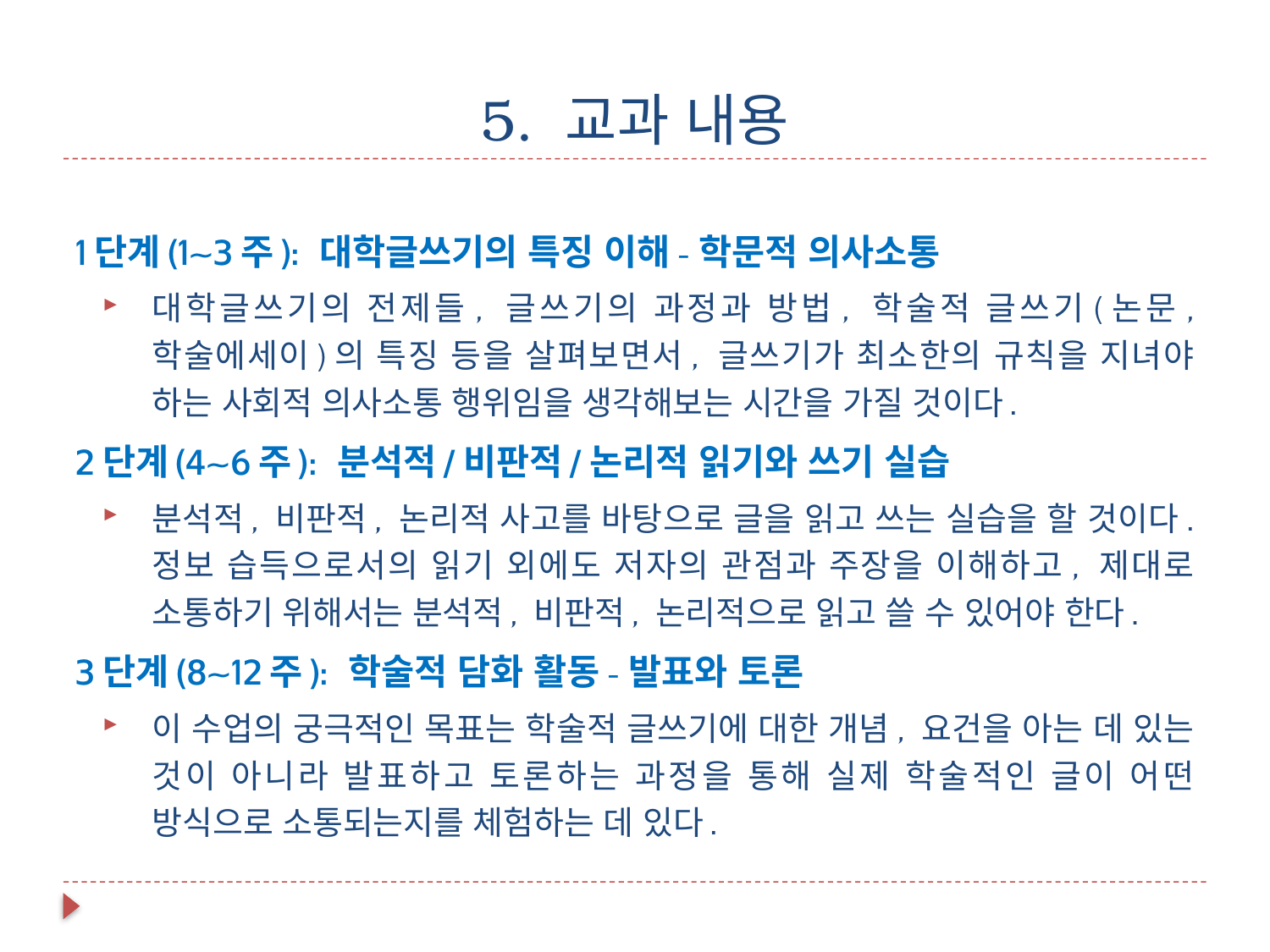

# 5. 교과 내용

1단계(1~3주): 대학글쓰기의 특징 이해-학문적 의사소통
대학글쓰기의 전제들, 글쓰기의 과정과 방법, 학술적 글쓰기(논문, 학술에세이)의 특징 등을 살펴보면서, 글쓰기가 최소한의 규칙을 지녀야 하는 사회적 의사소통 행위임을 생각해보는 시간을 가질 것이다.
2단계(4~6주): 분석적/비판적/논리적 읽기와 쓰기 실습
분석적, 비판적, 논리적 사고를 바탕으로 글을 읽고 쓰는 실습을 할 것이다. 정보 습득으로서의 읽기 외에도 저자의 관점과 주장을 이해하고, 제대로 소통하기 위해서는 분석적, 비판적, 논리적으로 읽고 쓸 수 있어야 한다.
3단계(8~12주): 학술적 담화 활동-발표와 토론
이 수업의 궁극적인 목표는 학술적 글쓰기에 대한 개념, 요건을 아는 데 있는 것이 아니라 발표하고 토론하는 과정을 통해 실제 학술적인 글이 어떤 방식으로 소통되는지를 체험하는 데 있다.